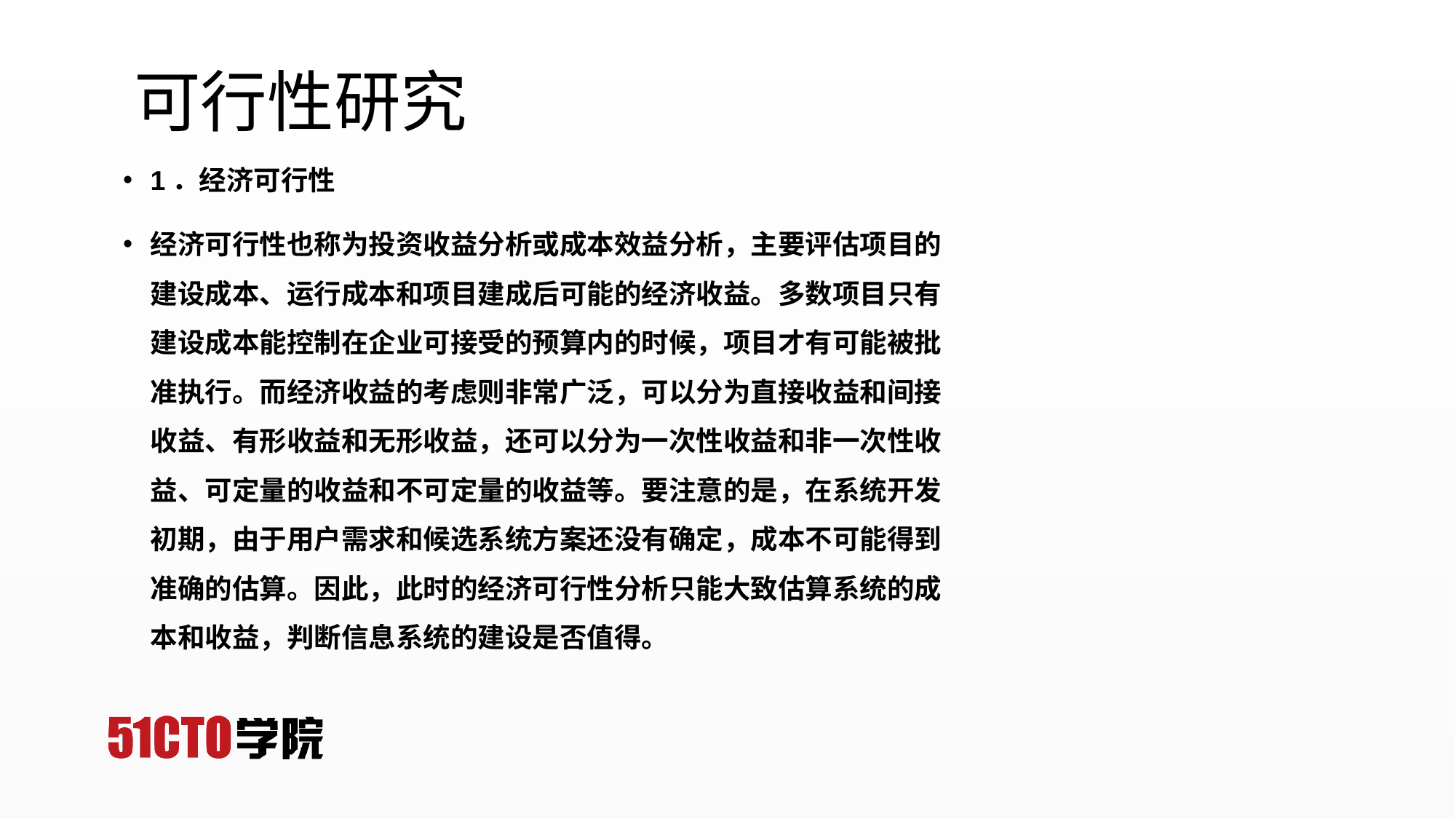

# 可行性研究
1．经济可行性
经济可行性也称为投资收益分析或成本效益分析，主要评估项目的建设成本、运行成本和项目建成后可能的经济收益。多数项目只有建设成本能控制在企业可接受的预算内的时候，项目才有可能被批准执行。而经济收益的考虑则非常广泛，可以分为直接收益和间接收益、有形收益和无形收益，还可以分为一次性收益和非一次性收益、可定量的收益和不可定量的收益等。要注意的是，在系统开发初期，由于用户需求和候选系统方案还没有确定，成本不可能得到准确的估算。因此，此时的经济可行性分析只能大致估算系统的成本和收益，判断信息系统的建设是否值得。